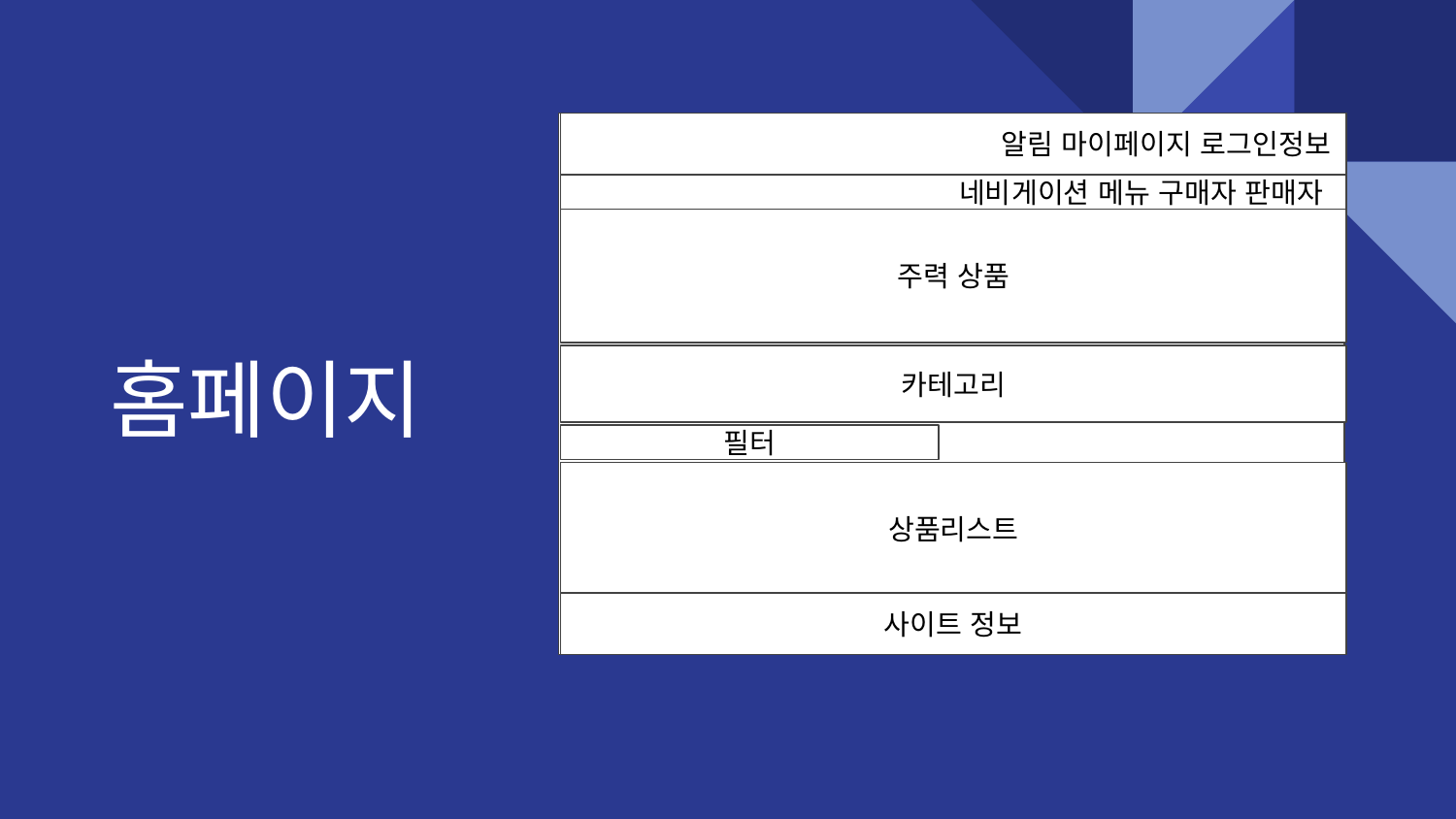

알림 마이페이지 로그인정보
네비게이션 메뉴 구매자 판매자
주력 상품
# 홈페이지
카테고리
필터
상품리스트
사이트 정보